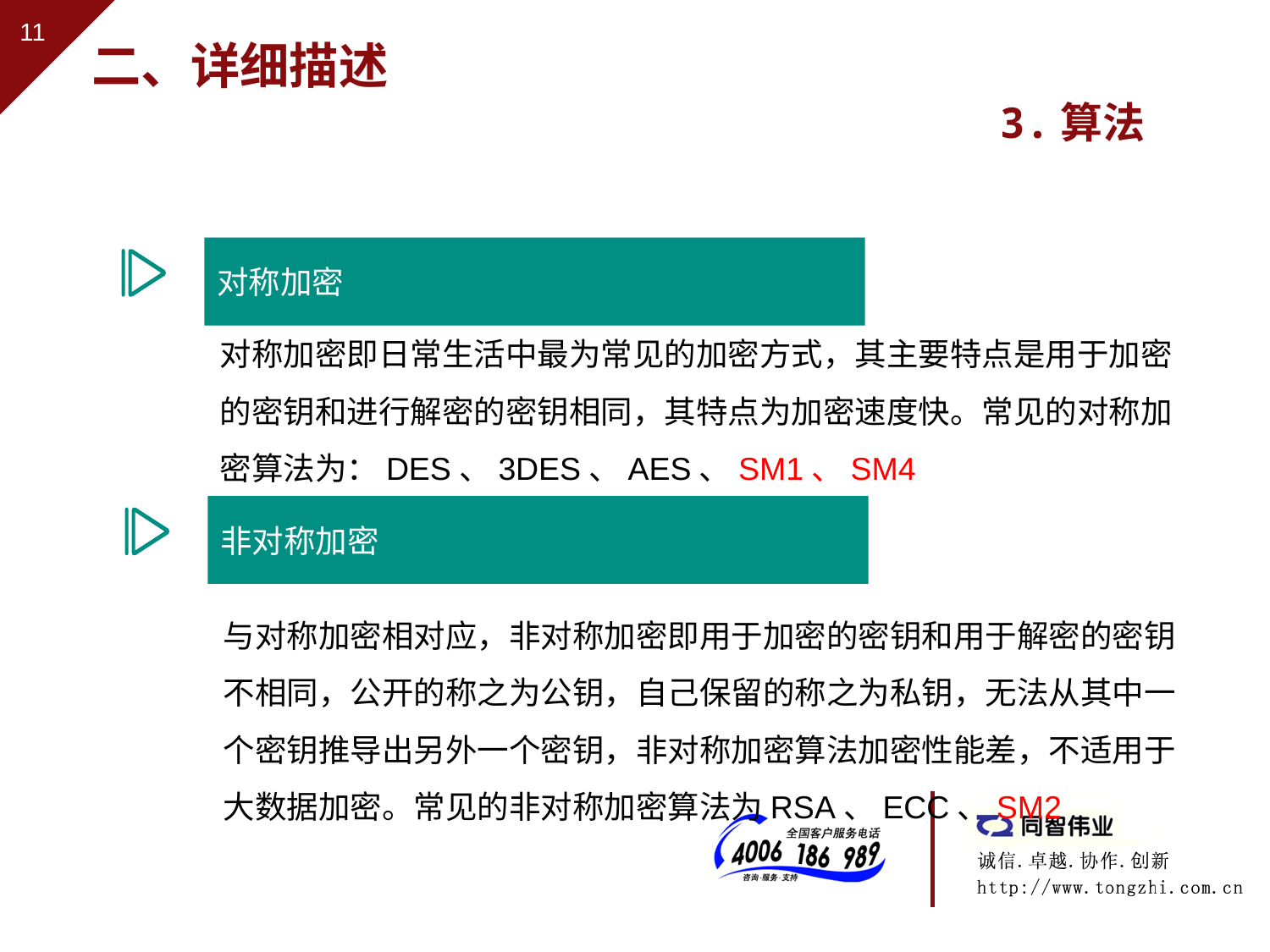

# 二、详细描述
3.算法
对称加密

对称加密即日常生活中最为常见的加密方式，其主要特点是用于加密的密钥和进行解密的密钥相同，其特点为加密速度快。常见的对称加密算法为：DES、3DES、AES、SM1、SM4
非对称加密

与对称加密相对应，非对称加密即用于加密的密钥和用于解密的密钥不相同，公开的称之为公钥，自己保留的称之为私钥，无法从其中一个密钥推导出另外一个密钥，非对称加密算法加密性能差，不适用于大数据加密。常见的非对称加密算法为RSA、ECC、SM2